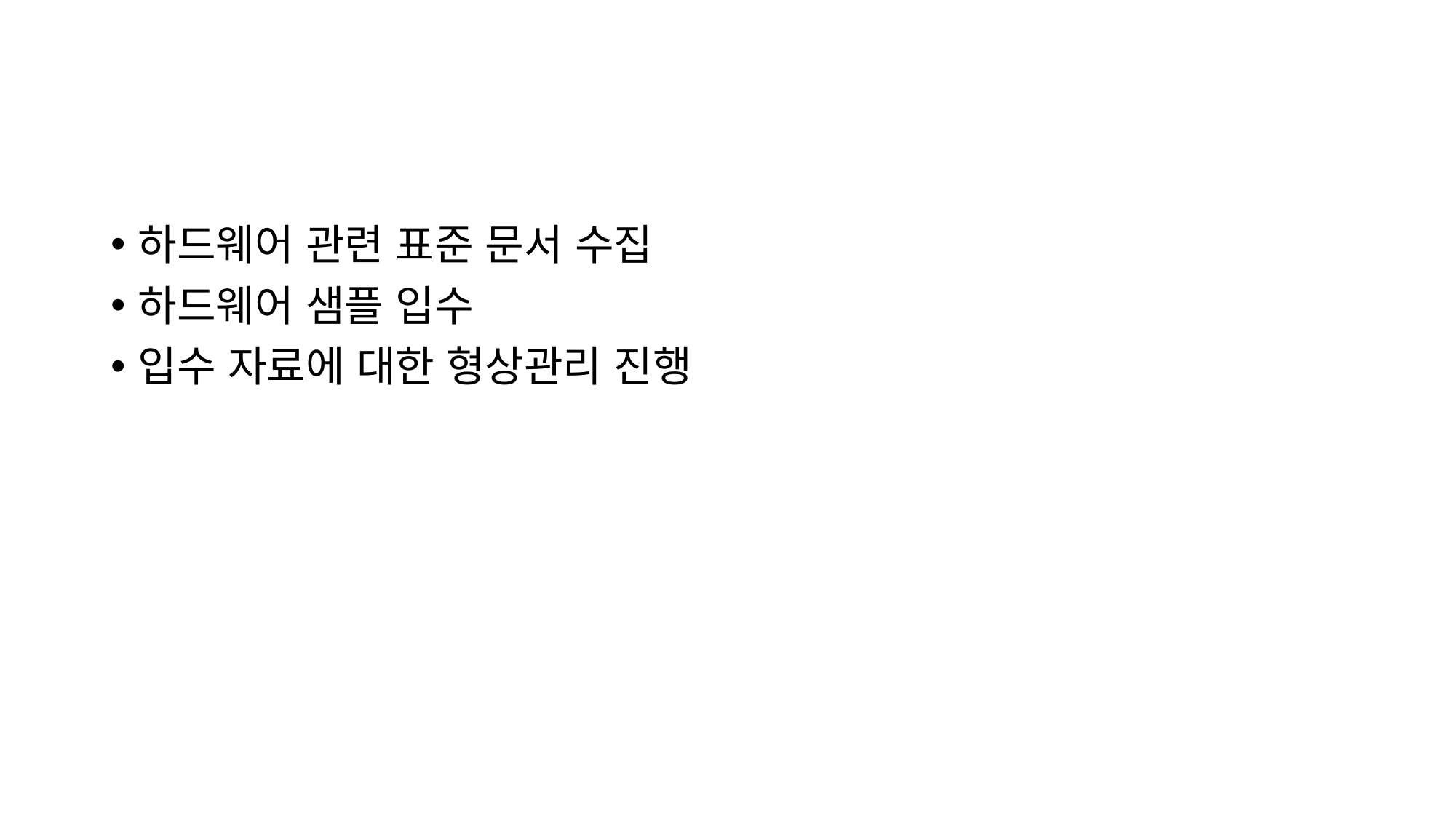

#
하드웨어 관련 표준 문서 수집
하드웨어 샘플 입수
입수 자료에 대한 형상관리 진행